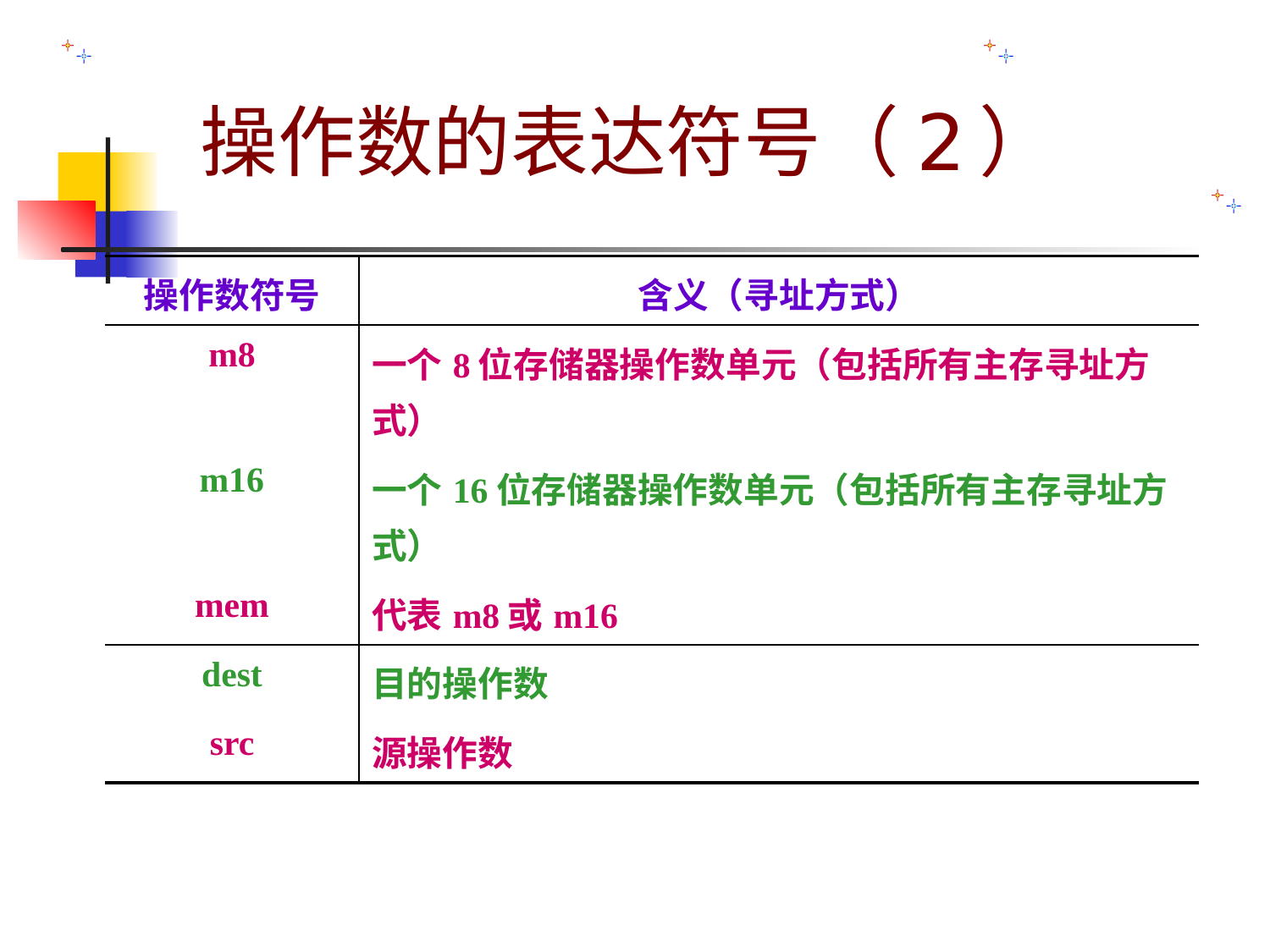

# 操作数的表达符号（2）
| 操作数符号 | 含义（寻址方式） |
| --- | --- |
| m8 | 一个8位存储器操作数单元（包括所有主存寻址方式） |
| m16 | 一个16位存储器操作数单元（包括所有主存寻址方式） |
| mem | 代表m8或m16 |
| dest | 目的操作数 |
| src | 源操作数 |
|  |
| --- |